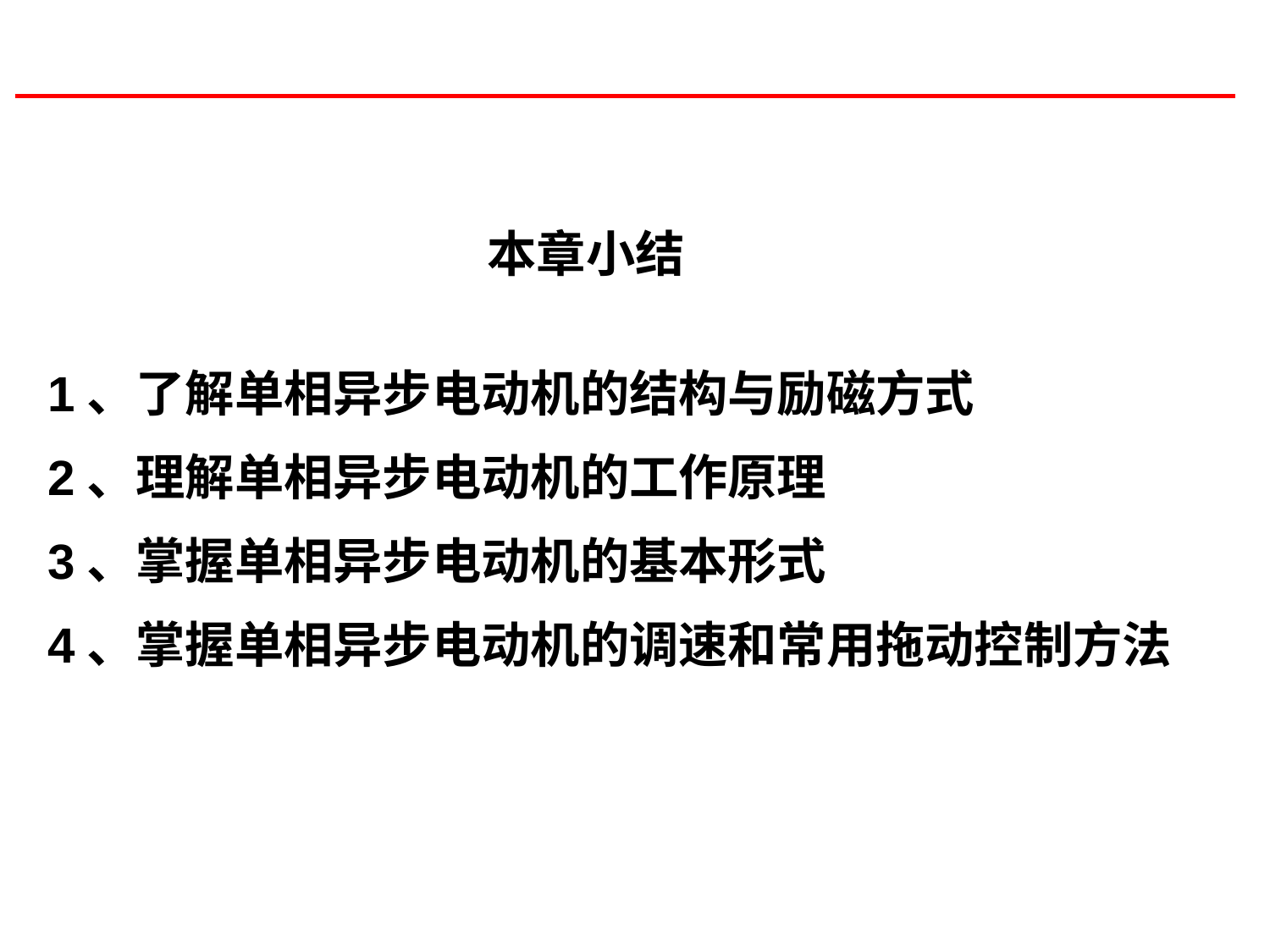

# 本章小结
1、了解单相异步电动机的结构与励磁方式
2、理解单相异步电动机的工作原理
3、掌握单相异步电动机的基本形式
4、掌握单相异步电动机的调速和常用拖动控制方法